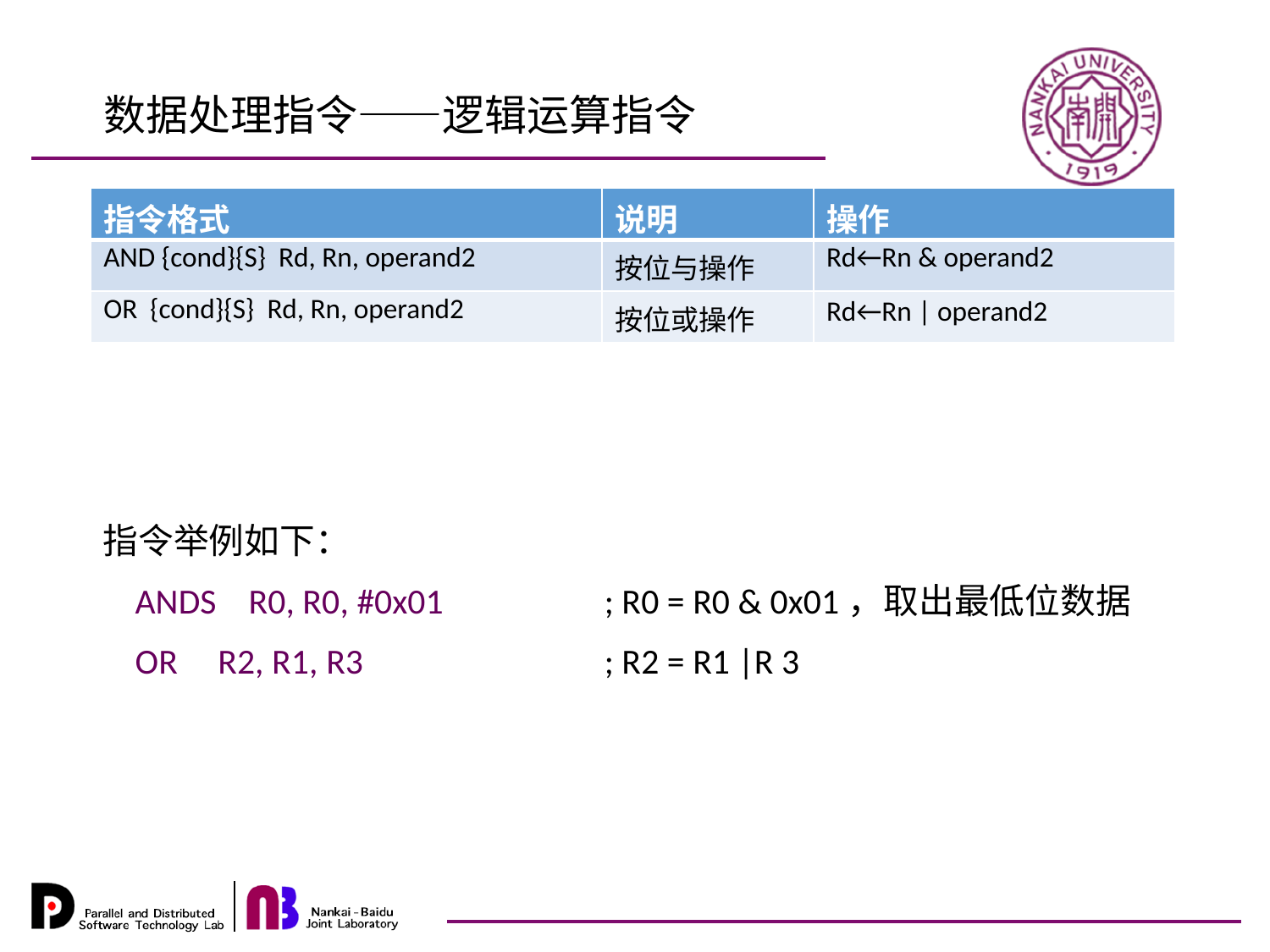

数据处理指令——逻辑运算指令
| 指令格式 | 说明 | 操作 |
| --- | --- | --- |
| AND {cond}{S} Rd, Rn, operand2 | 按位与操作 | Rd←Rn & operand2 |
| OR {cond}{S} Rd, Rn, operand2 | 按位或操作 | Rd←Rn | operand2 |
指令举例如下：
    ANDS    R0, R0, #0x01	               ; R0 = R0 & 0x01，取出最低位数据
    OR     R2, R1, R3	               ; R2 = R1 |R 3